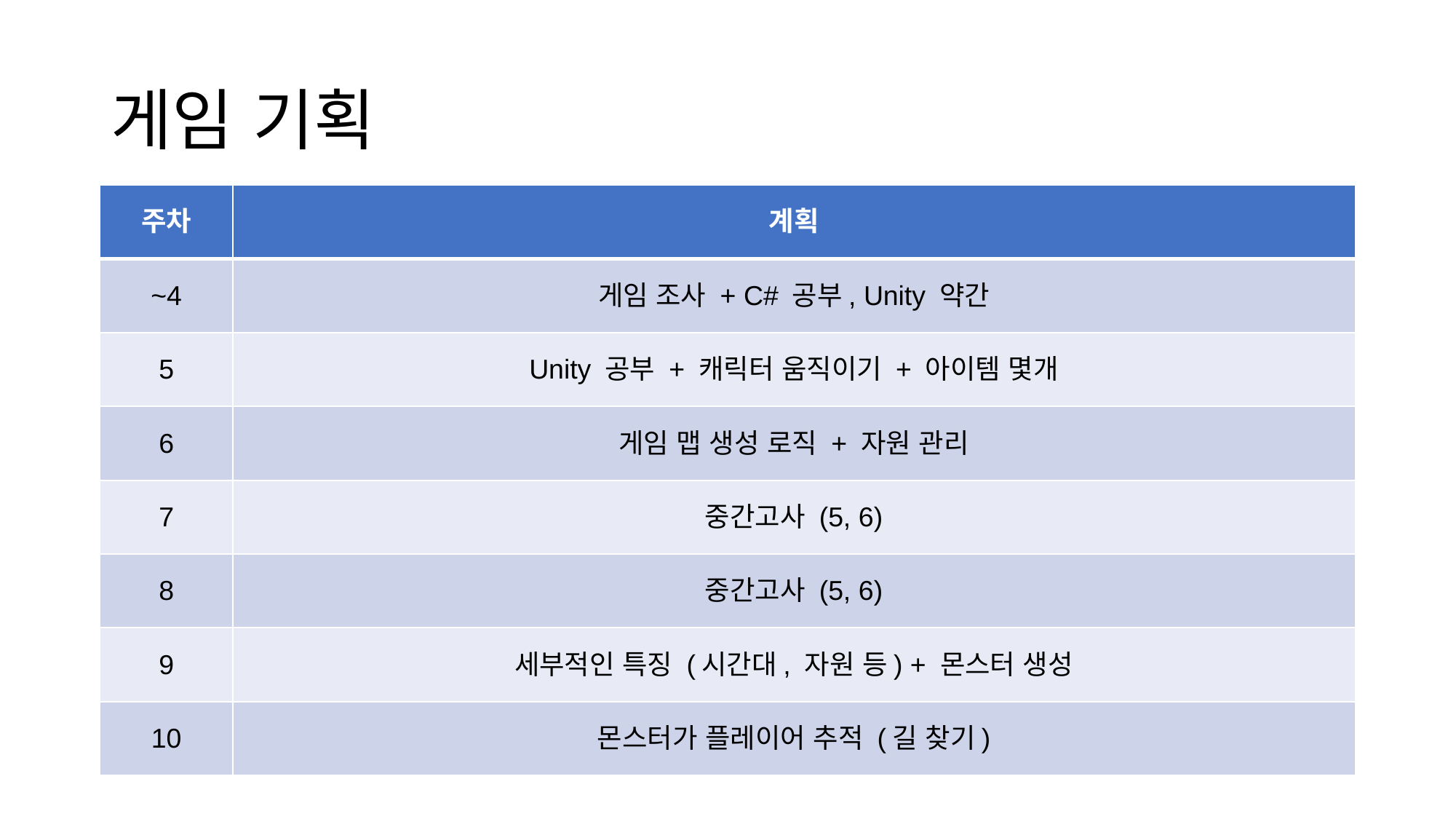

# 게임 기획
| 주차 | 계획 |
| --- | --- |
| ~4 | 게임 조사 + C# 공부, Unity 약간 |
| 5 | Unity 공부 + 캐릭터 움직이기 + 아이템 몇개 |
| 6 | 게임 맵 생성 로직 + 자원 관리 |
| 7 | 중간고사 (5, 6) |
| 8 | 중간고사 (5, 6) |
| 9 | 세부적인 특징 (시간대, 자원 등) + 몬스터 생성 |
| 10 | 몬스터가 플레이어 추적 (길 찾기) |